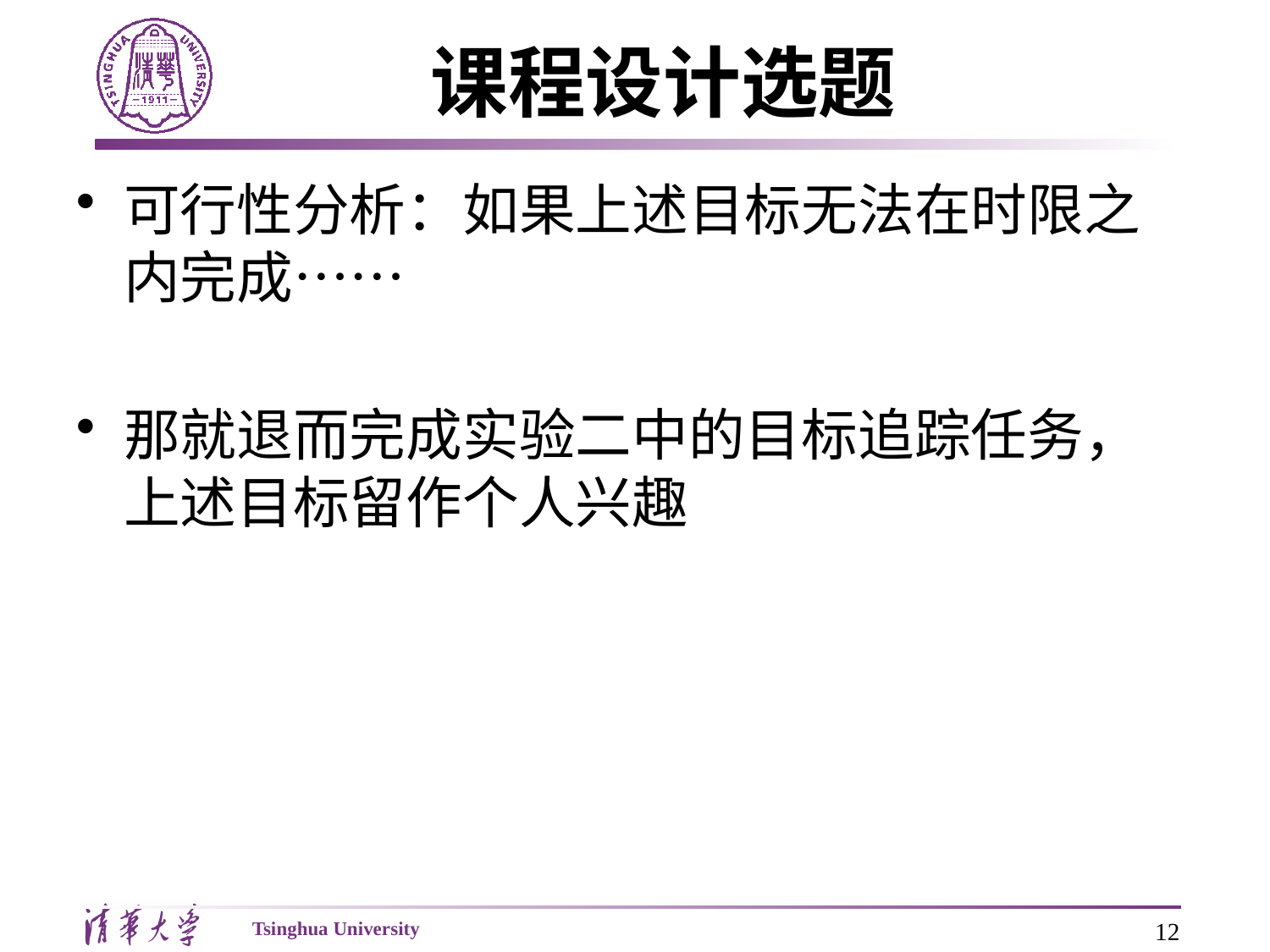

# 课程设计选题
可行性分析：如果上述目标无法在时限之内完成……

那就退而完成实验二中的目标追踪任务，上述目标留作个人兴趣